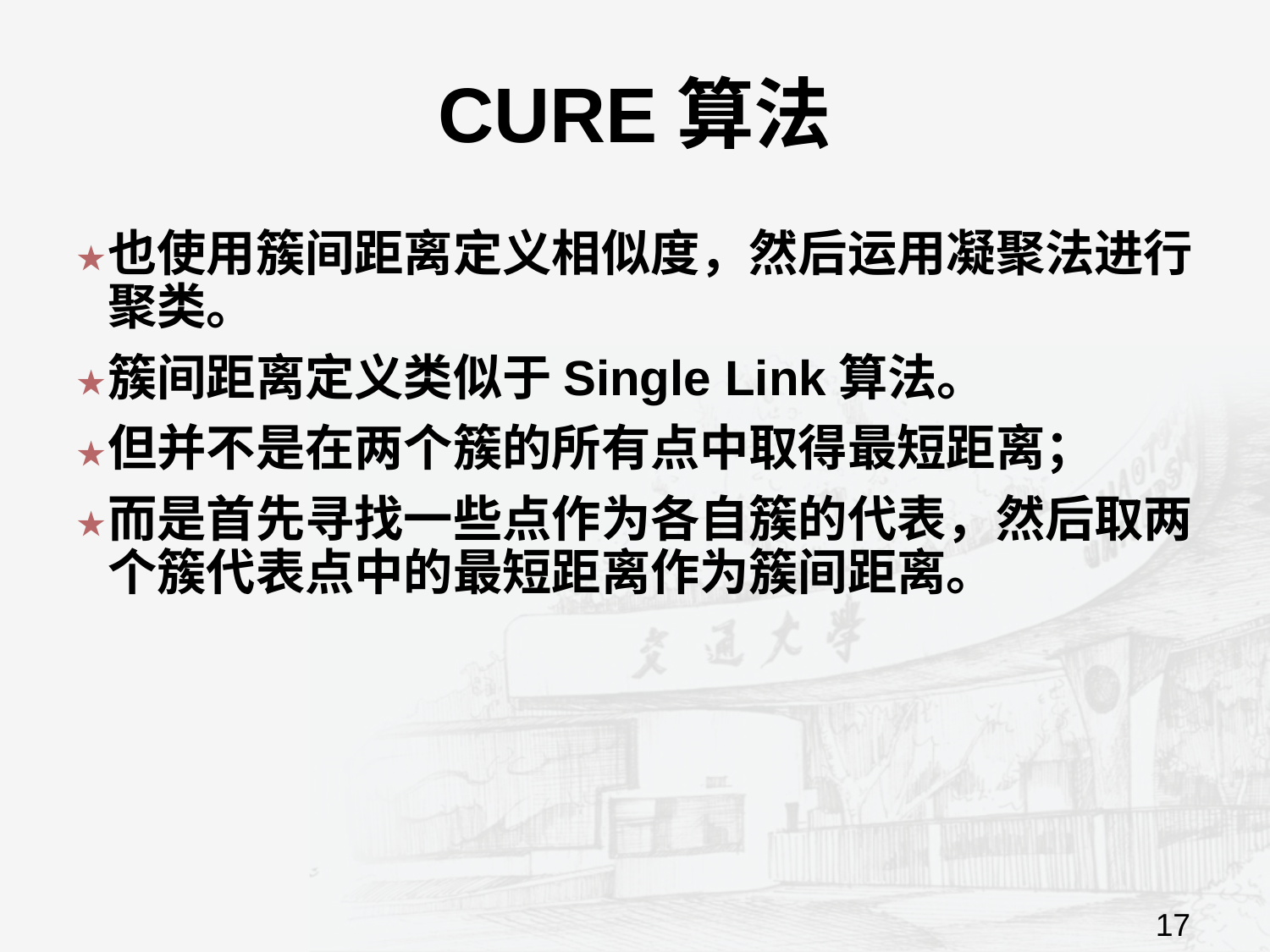

# CURE算法
也使用簇间距离定义相似度，然后运用凝聚法进行聚类。
簇间距离定义类似于Single Link算法。
但并不是在两个簇的所有点中取得最短距离；
而是首先寻找一些点作为各自簇的代表，然后取两个簇代表点中的最短距离作为簇间距离。
17